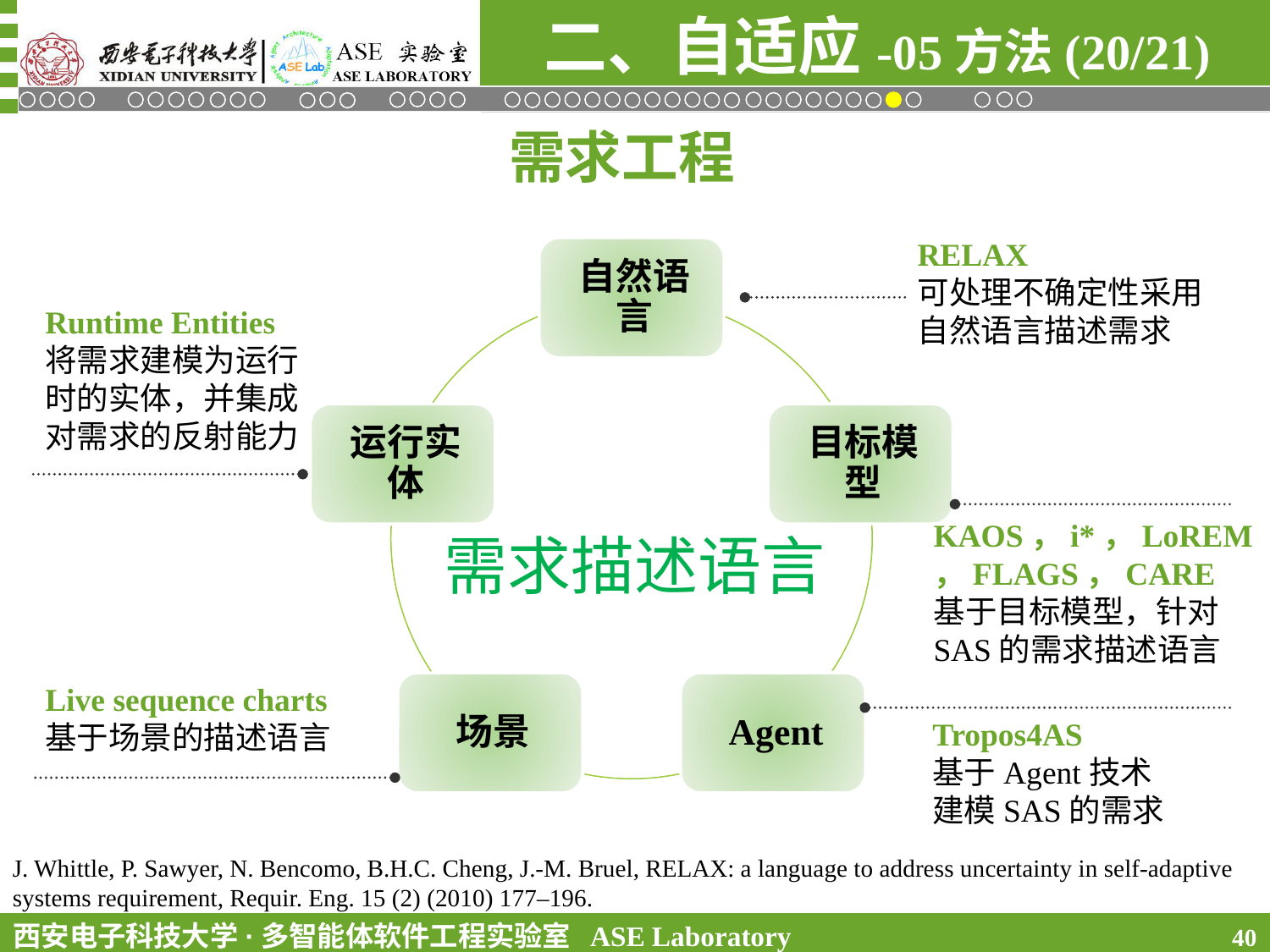

二、自适应-05方法(20/21)

需求工程
RELAX
可处理不确定性采用自然语言描述需求
自然语言
目标模型
Agent
场景
运行实体
Runtime Entities
将需求建模为运行时的实体，并集成对需求的反射能力

KAOS，i*，LoREM，FLAGS，CARE
基于目标模型，针对
SAS的需求描述语言
需求描述语言
Live sequence charts
基于场景的描述语言

Tropos4AS
基于Agent技术
建模SAS的需求

J. Whittle, P. Sawyer, N. Bencomo, B.H.C. Cheng, J.-M. Bruel, RELAX: a language to address uncertainty in self-adaptive systems requirement, Requir. Eng. 15 (2) (2010) 177–196.
40